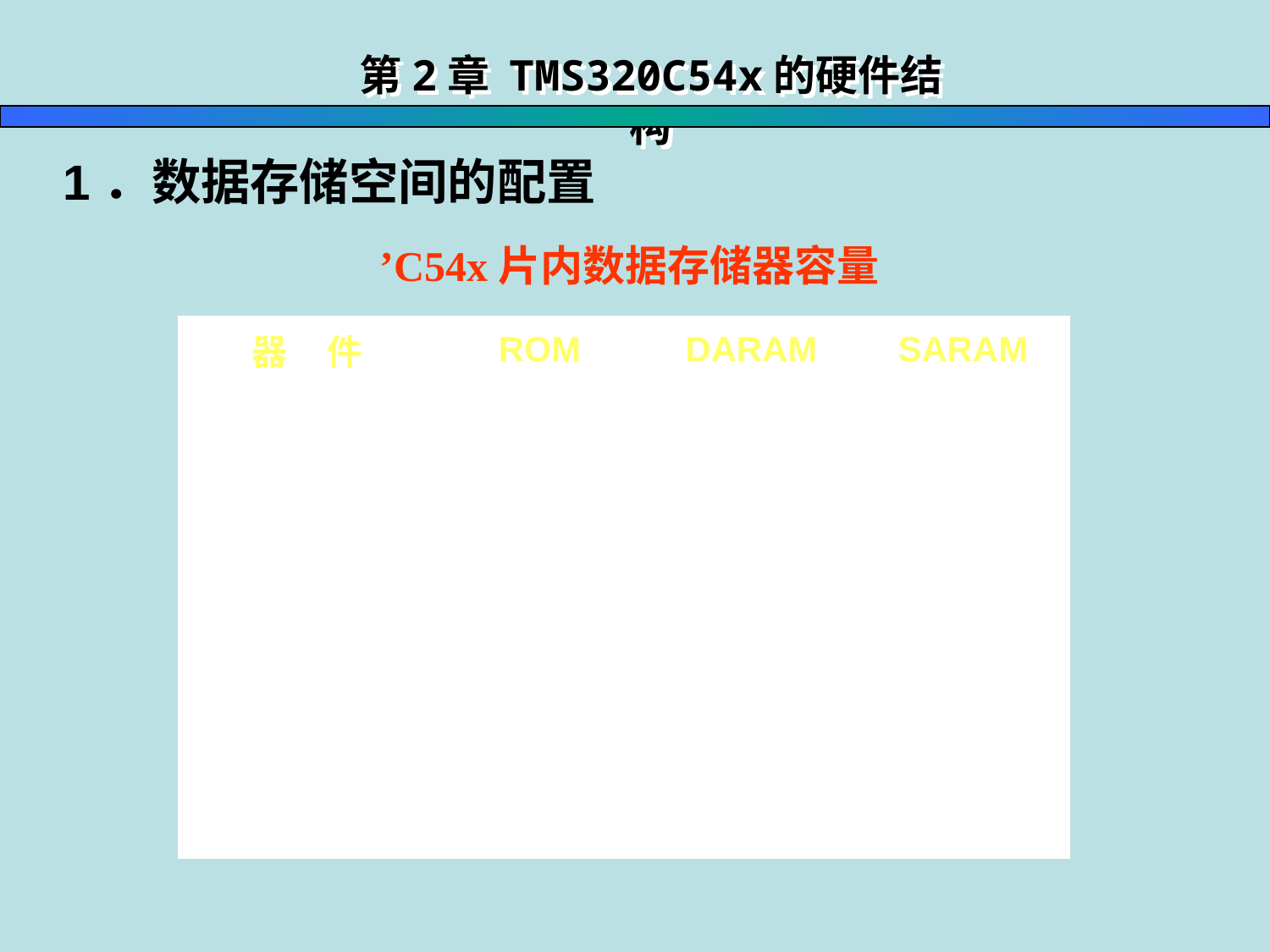

第2章 TMS320C54x的硬件结构

1．数据存储空间的配置
    ’C54x的内部数据存储器由SARAM、DARAM和内部ROM组成。

’C54x片内数据存储器容量
| 器 件 | ROM | DARAM | SARAM |
| --- | --- | --- | --- |
| ’C541 | 8K | 5K | — |
| ’C542 | — | 10K | — |
| ’C543 | — | 10K | — |
| ’C545 | 16K | 6K | — |
| ’C546 | 16K | 6K | — |
| ’C548 | — | 8K | 24K |
| ’C549 | 16K | 8K | 24K |
| ’C5402 | 4K | 16K | — |
| ’C5410 | 16K | 8K | 56K |
| ’C5420 | — | 32K | 168K |
    当DROM=0时，内部ROM不映射到数据空间；
    当DROM=1时，部分内部ROM映射到数据存储空间。

96